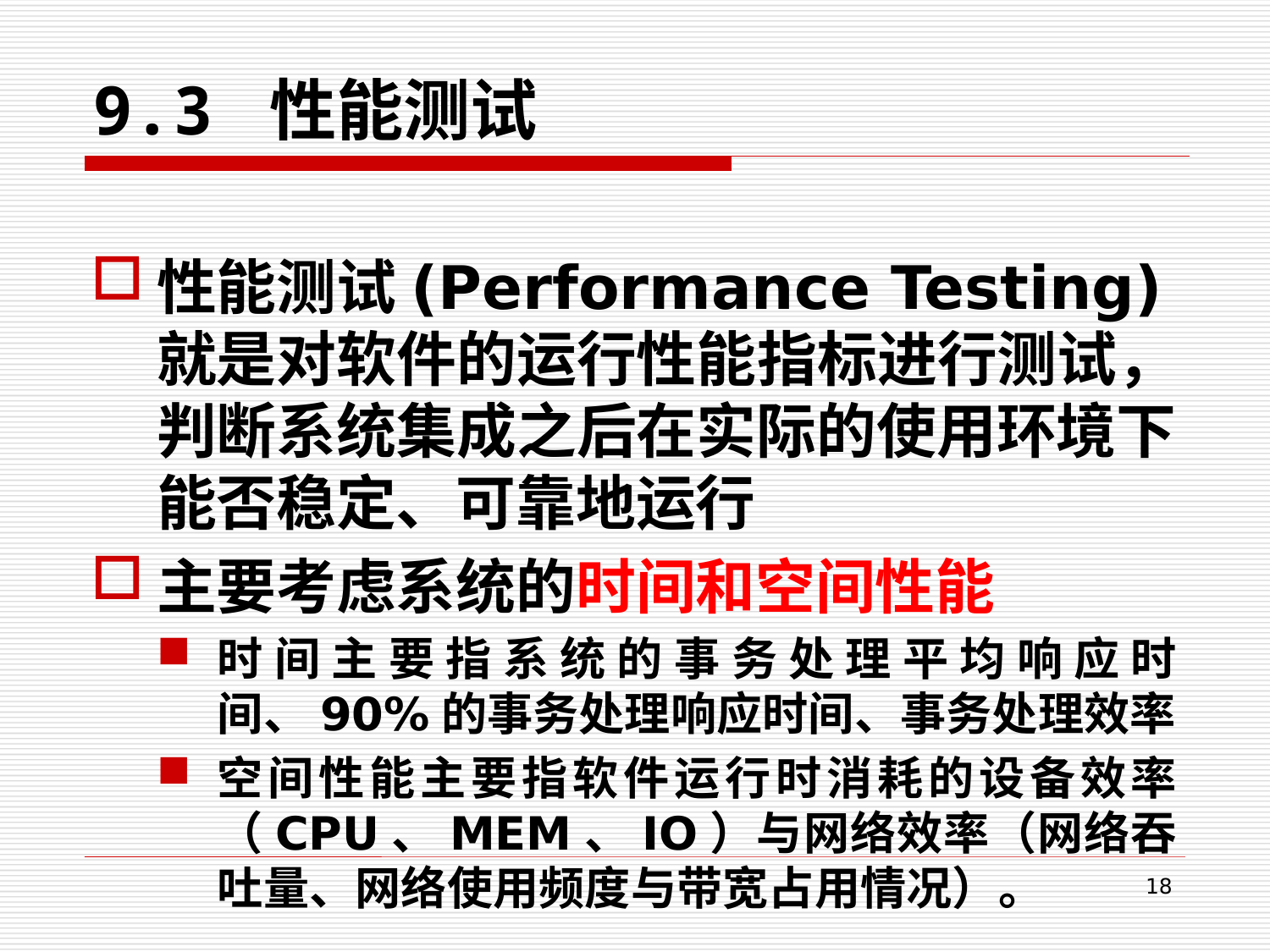

性能测试(Performance Testing)就是对软件的运行性能指标进行测试，判断系统集成之后在实际的使用环境下能否稳定、可靠地运行
主要考虑系统的时间和空间性能
时间主要指系统的事务处理平均响应时间、90%的事务处理响应时间、事务处理效率
空间性能主要指软件运行时消耗的设备效率（CPU、MEM、IO）与网络效率（网络吞吐量、网络使用频度与带宽占用情况）。
9.3 性能测试
18